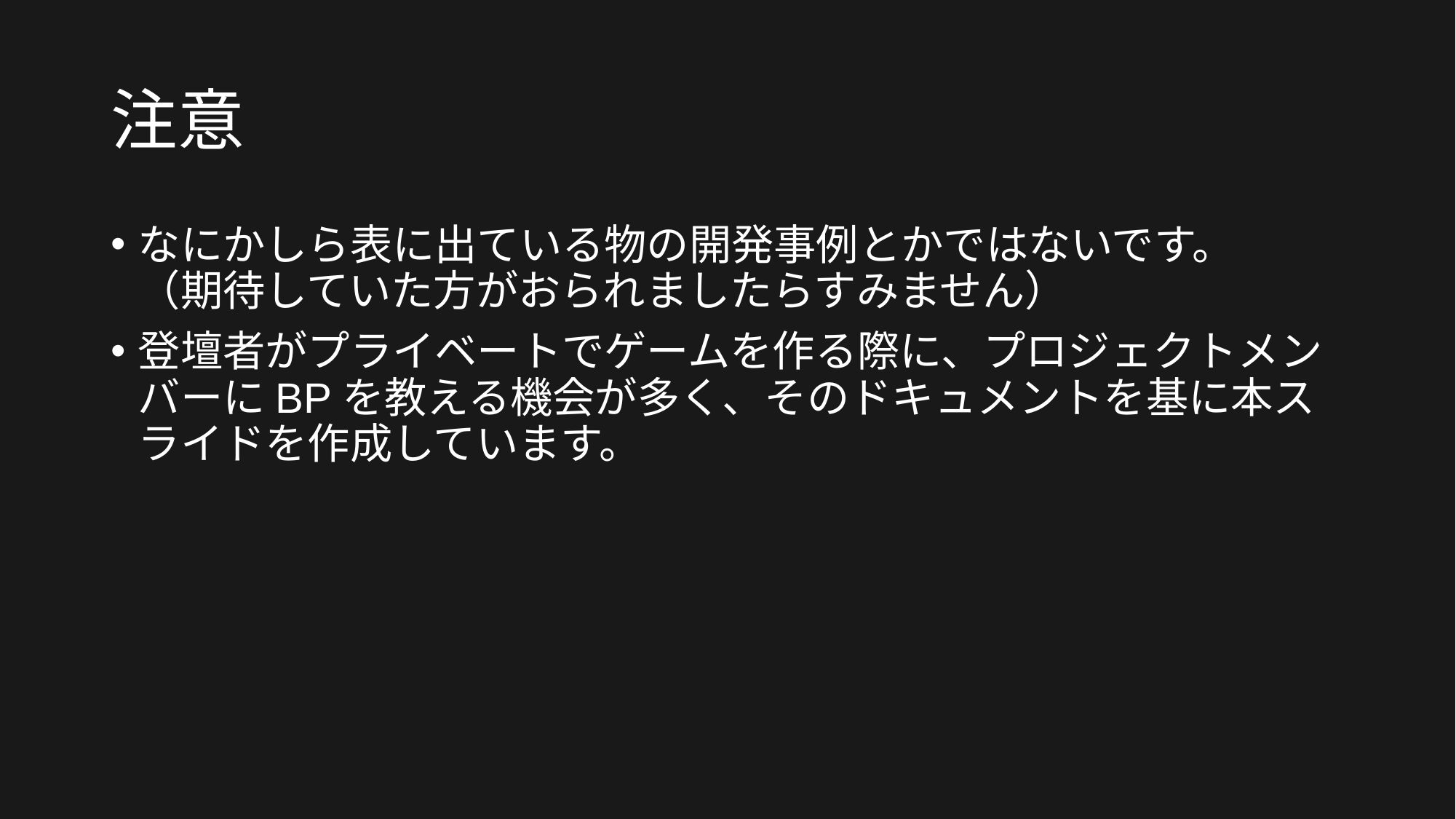

# 注意
なにかしら表に出ている物の開発事例とかではないです。
（期待していた方がおられましたらすみません）
登壇者がプライベートでゲームを作る際に、プロジェクトメンバーにBPを教える機会が多く、そのドキュメントを基に本スライドを作成しています。